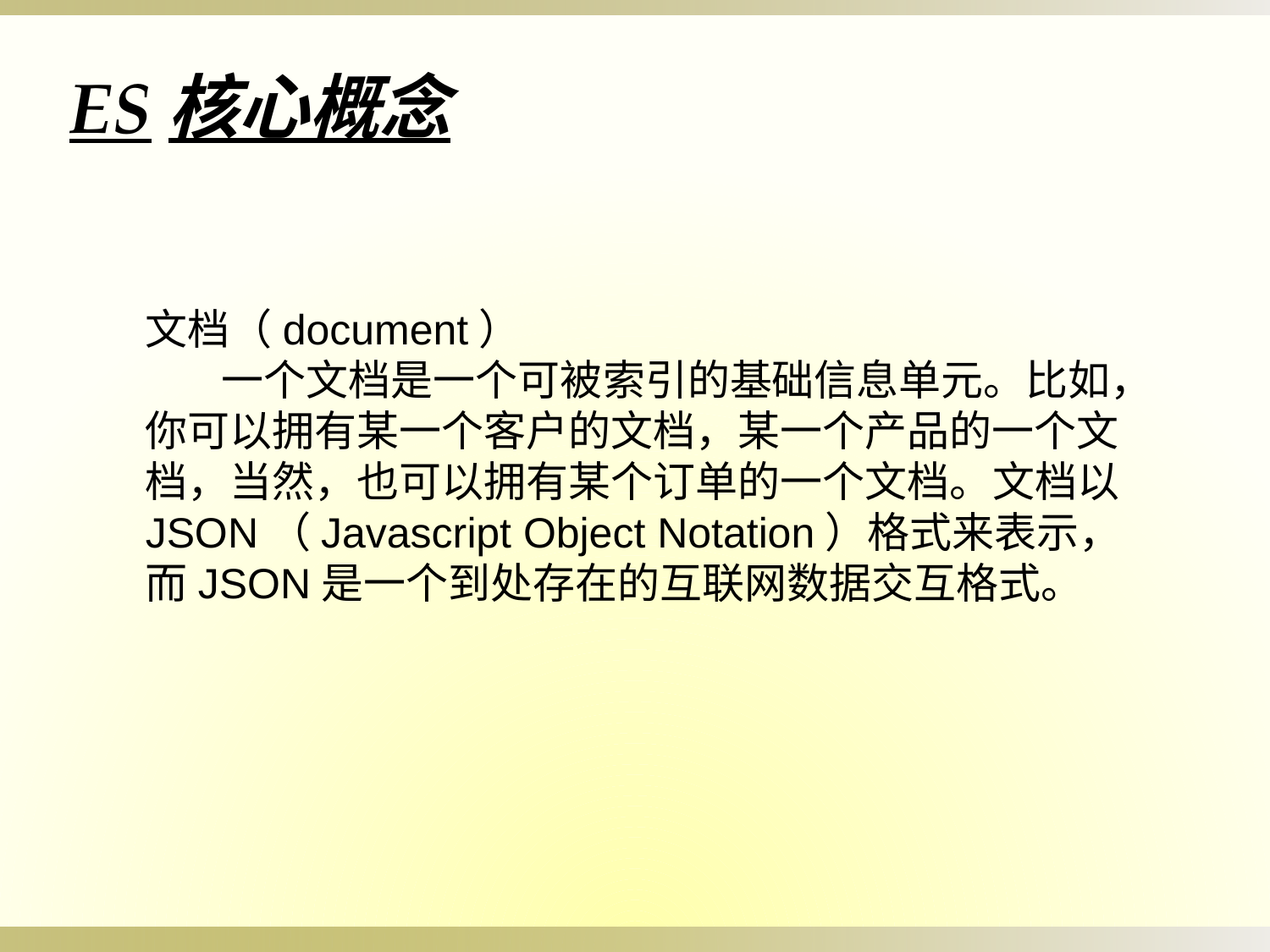

ES核心概念
文档（document）
        一个文档是一个可被索引的基础信息单元。比如，你可以拥有某一个客户的文档，某一个产品的一个文档，当然，也可以拥有某个订单的一个文档。文档以 JSON（Javascript Object Notation）格式来表示，而JSON是一个到处存在的互联网数据交互格式。